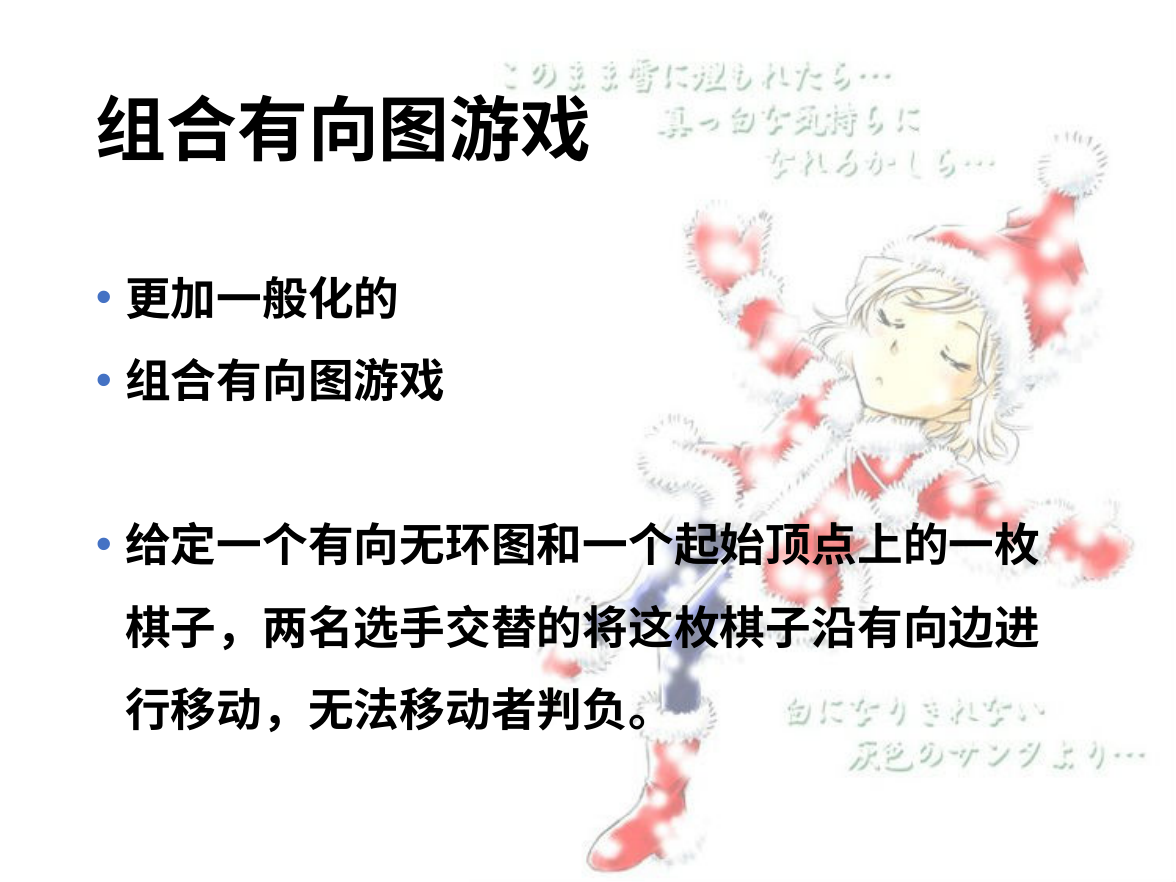

# 组合有向图游戏
更加一般化的
组合有向图游戏

给定一个有向无环图和一个起始顶点上的一枚棋子，两名选手交替的将这枚棋子沿有向边进行移动，无法移动者判负。